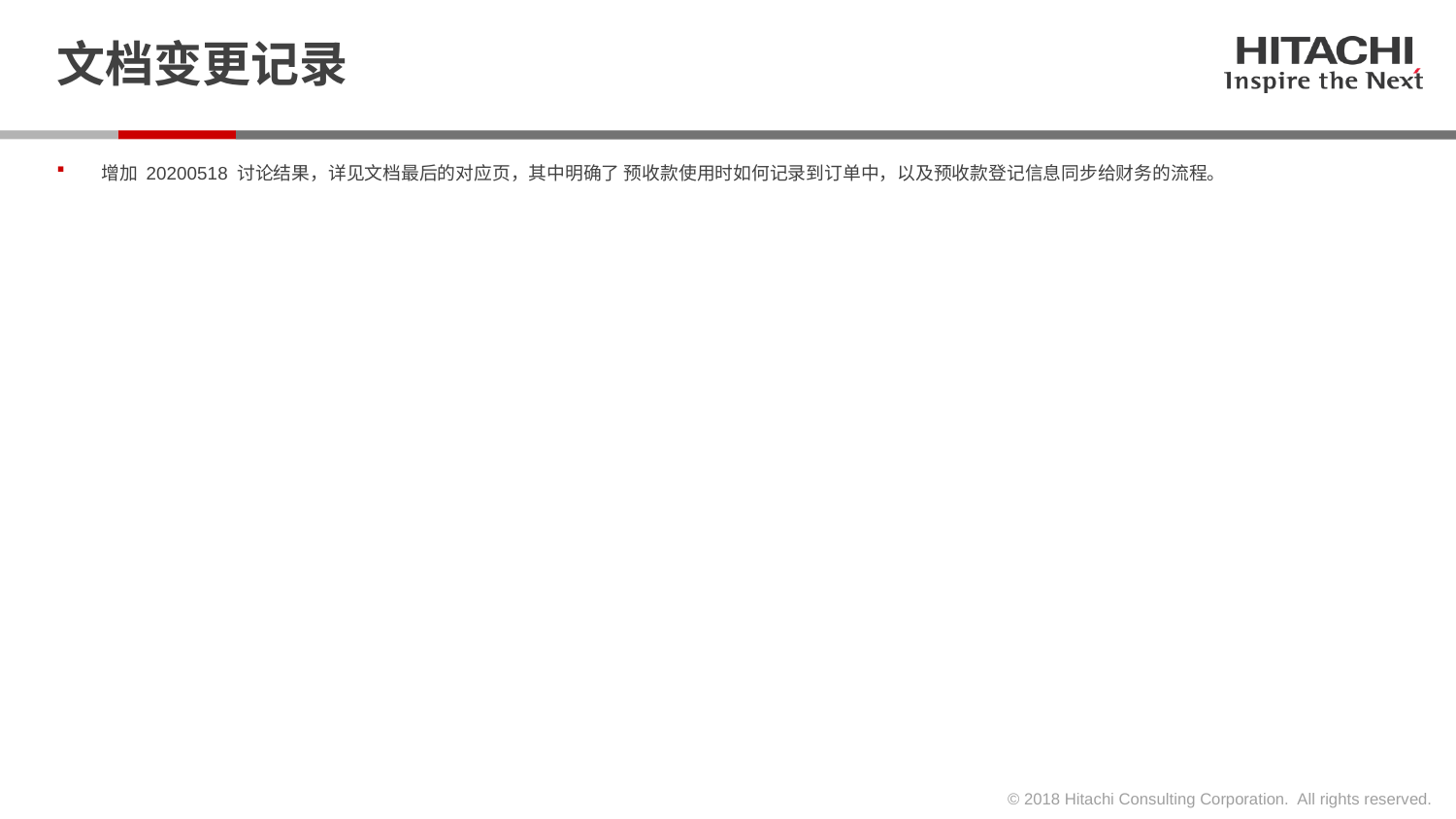

# 文档变更记录
增加 20200518 讨论结果，详见文档最后的对应页，其中明确了 预收款使用时如何记录到订单中，以及预收款登记信息同步给财务的流程。